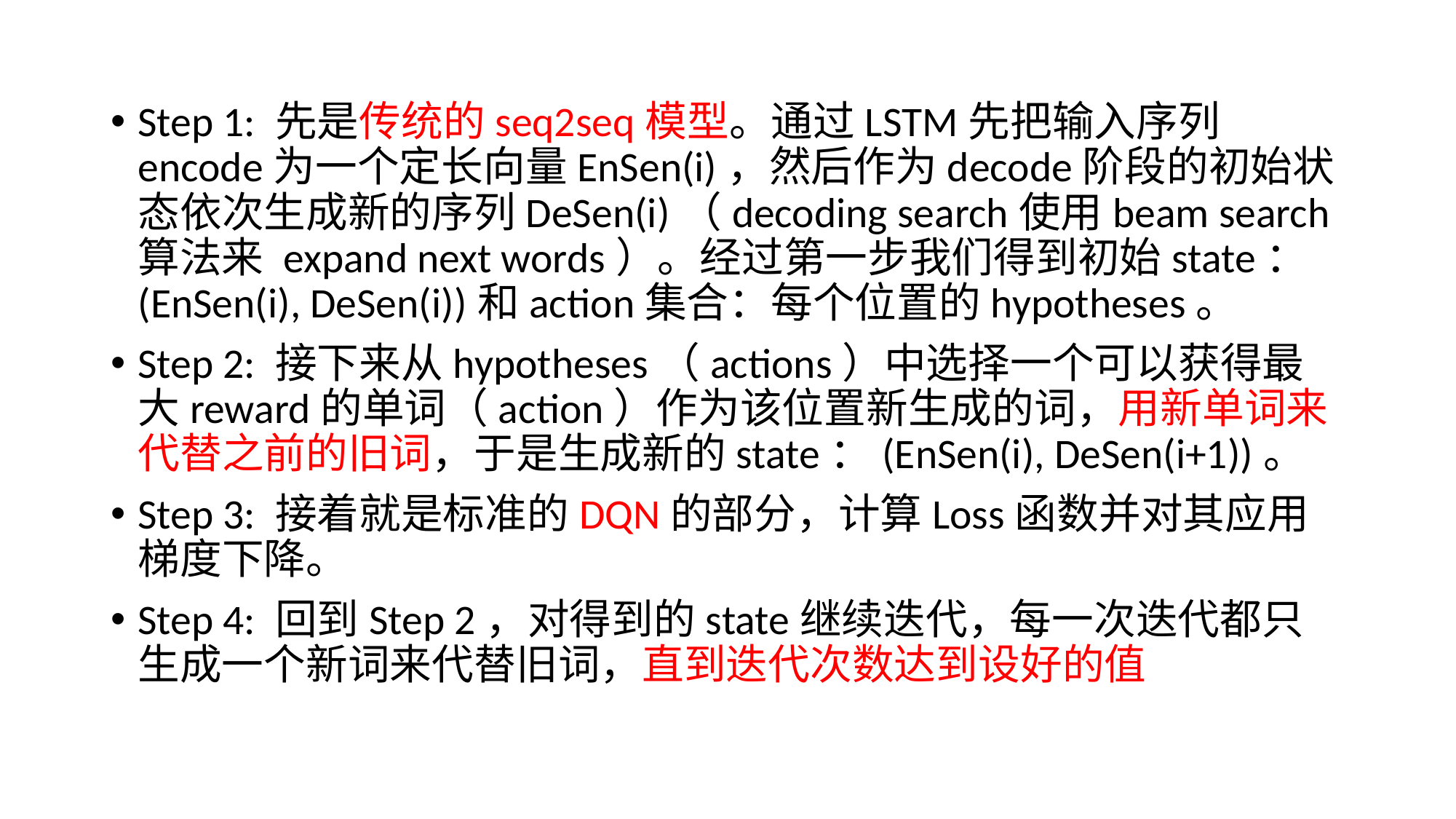

Step 1: 先是传统的seq2seq模型。通过LSTM先把输入序列encode为一个定长向量EnSen(i)，然后作为decode阶段的初始状态依次生成新的序列DeSen(i)（decoding search使用beam search算法来 expand next words）。经过第一步我们得到初始state：(EnSen(i), DeSen(i))和action集合：每个位置的hypotheses。
Step 2: 接下来从hypotheses（actions）中选择一个可以获得最大reward的单词（action）作为该位置新生成的词，用新单词来代替之前的旧词，于是生成新的state：(EnSen(i), DeSen(i+1))。
Step 3: 接着就是标准的DQN的部分，计算Loss函数并对其应用梯度下降。
Step 4: 回到Step 2，对得到的state继续迭代，每一次迭代都只生成一个新词来代替旧词，直到迭代次数达到设好的值